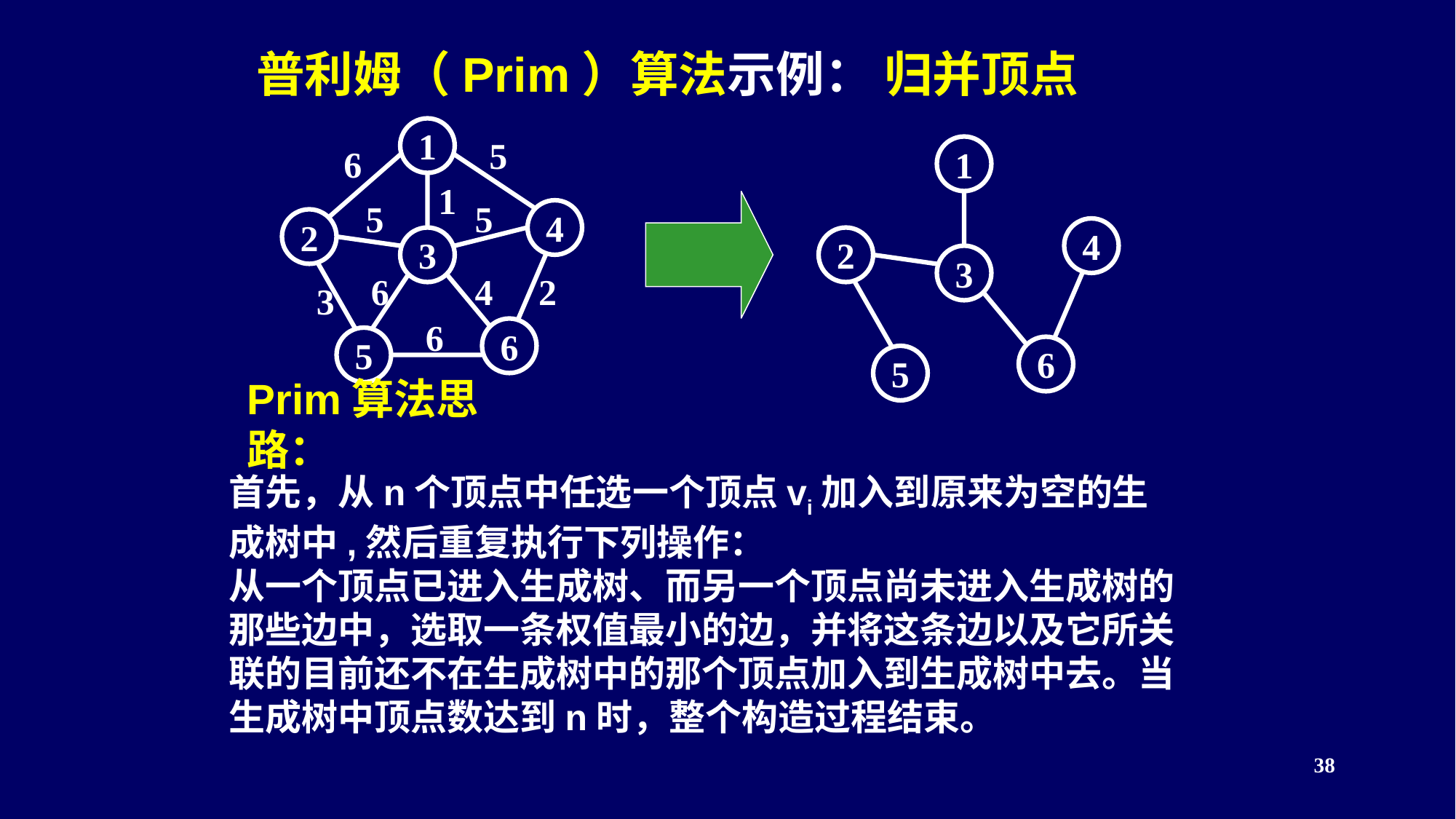

# 普利姆（Prim）算法示例： 归并顶点
1
5
6

1
5
5
4
2

3

6
4
2
3

6
6
5

1

3
4

2

5

6
Prim算法思路：
首先，从n个顶点中任选一个顶点vi加入到原来为空的生成树中,然后重复执行下列操作：
从一个顶点已进入生成树、而另一个顶点尚未进入生成树的那些边中，选取一条权值最小的边，并将这条边以及它所关联的目前还不在生成树中的那个顶点加入到生成树中去。当生成树中顶点数达到n时，整个构造过程结束。
38